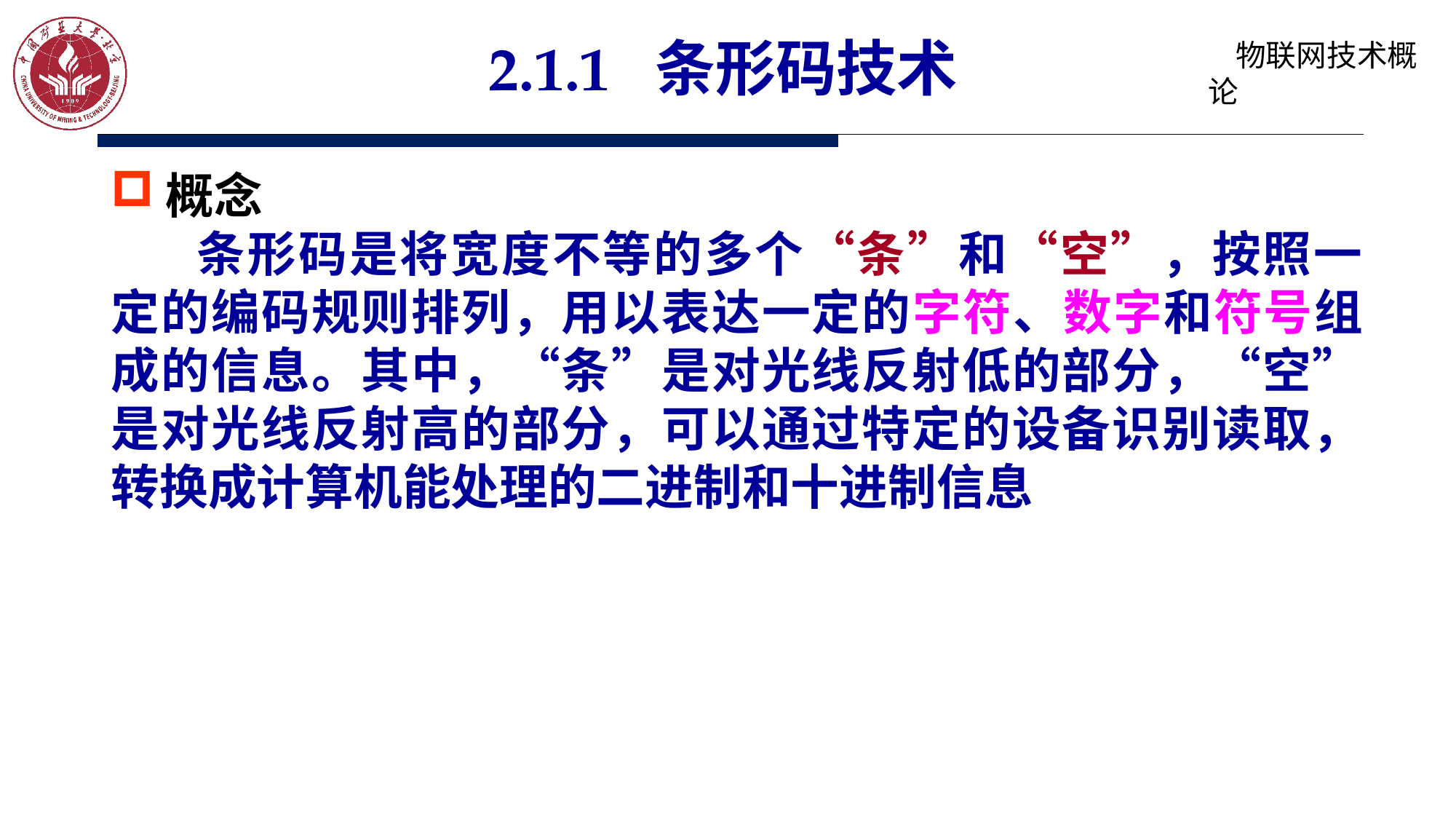

# 2.1.1  条形码技术
概念
条形码是将宽度不等的多个“条”和“空”，按照一定的编码规则排列，用以表达一定的字符、数字和符号组成的信息。其中，“条”是对光线反射低的部分，“空”是对光线反射高的部分，可以通过特定的设备识别读取，转换成计算机能处理的二进制和十进制信息